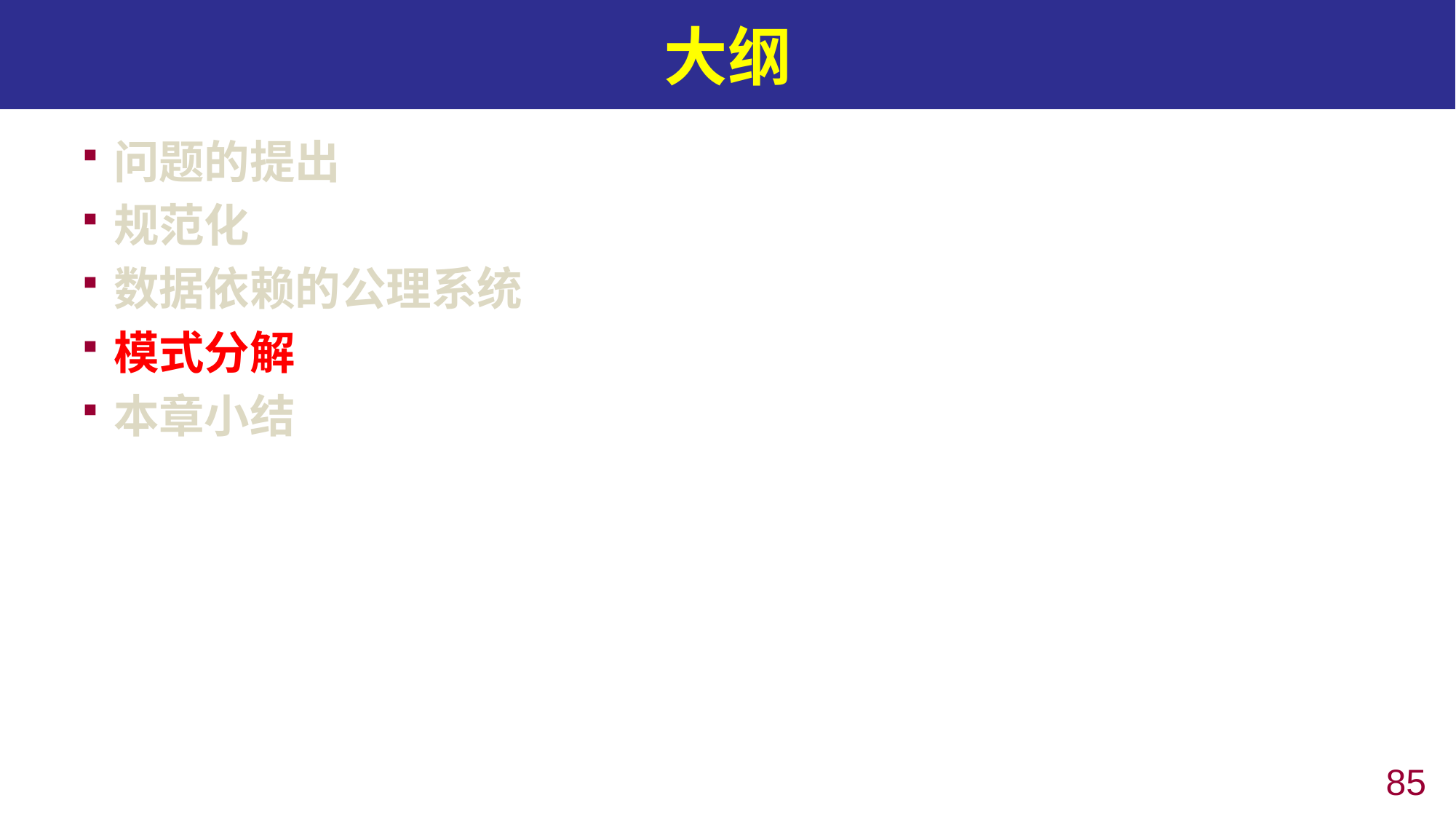

# 大纲
问题的提出
规范化
数据依赖的公理系统
模式分解
本章小结
85